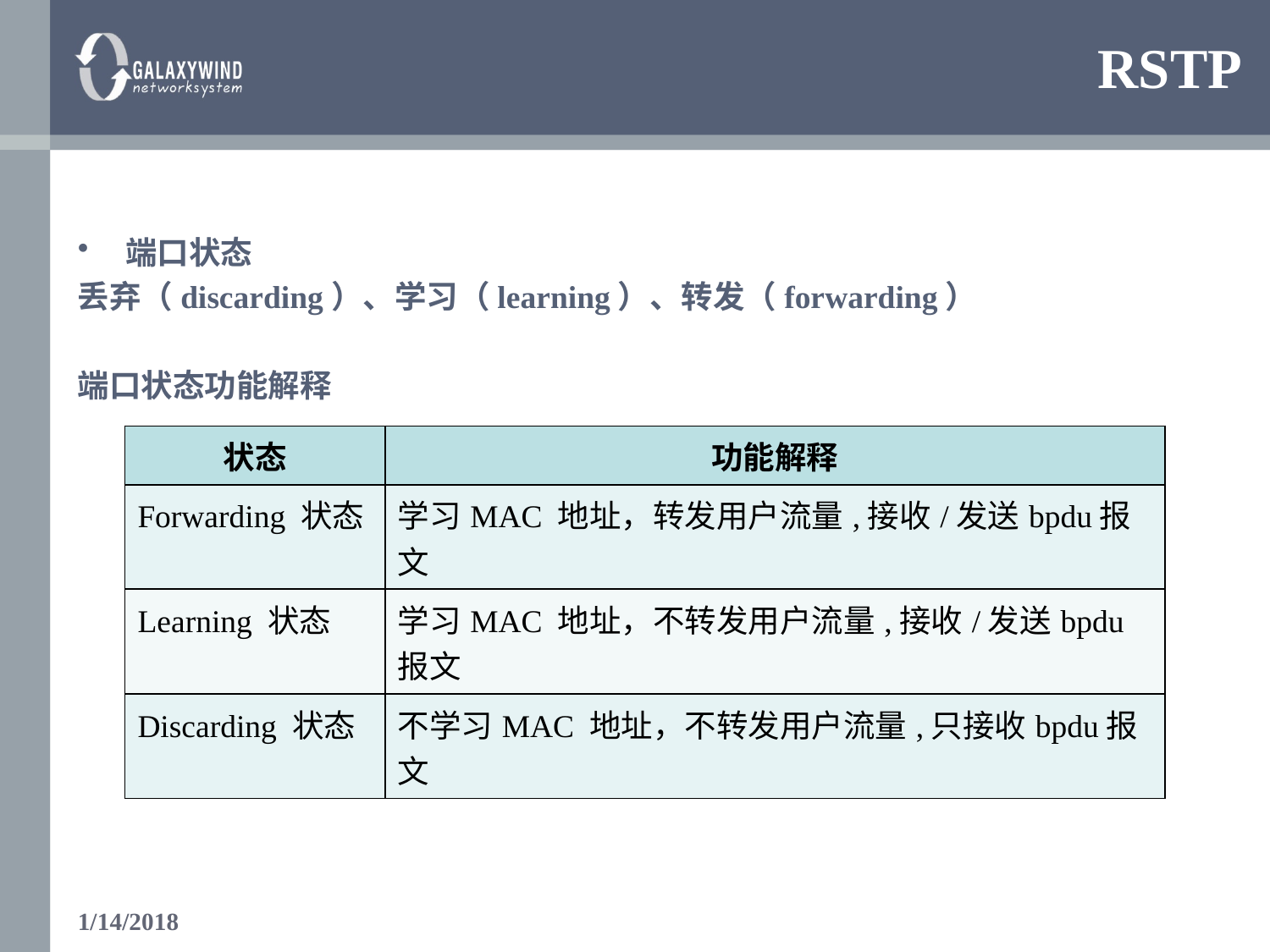

# RSTP
端口状态
丢弃（discarding）、学习（learning）、转发（forwarding）

端口状态功能解释
| 状态 | 功能解释 |
| --- | --- |
| Forwarding 状态 | 学习MAC 地址，转发用户流量,接收/发送bpdu报文 |
| Learning 状态 | 学习MAC 地址，不转发用户流量,接收/发送bpdu报文 |
| Discarding 状态 | 不学习MAC 地址，不转发用户流量,只接收bpdu报文 |
1/14/2018